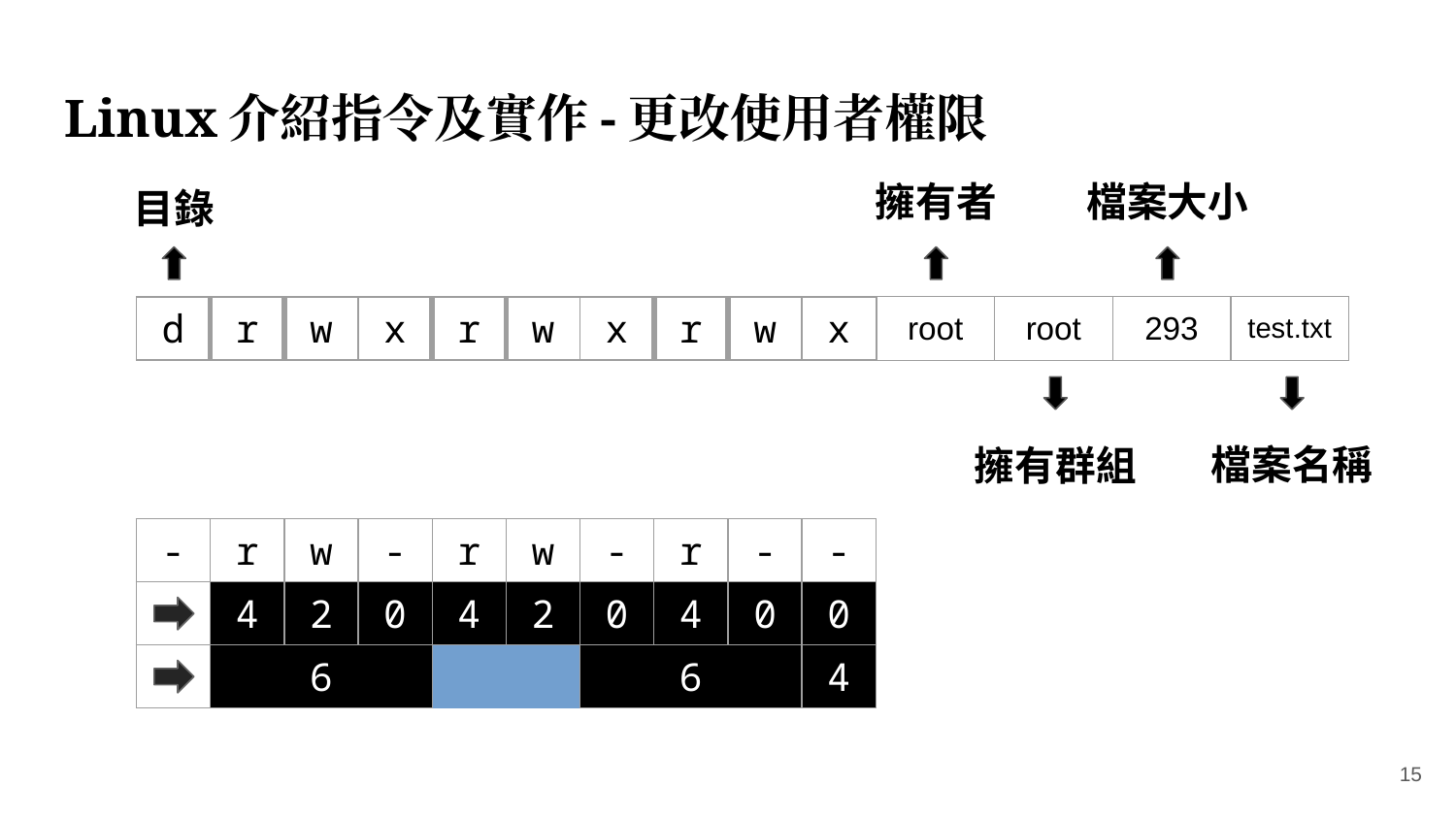

# Linux介紹指令及實作-更改使用者權限

擁有者
檔案大小
目錄

| root | root | 293 | test.txt |
| --- | --- | --- | --- |
| d | r | w | x | r | w | x | r | w | x |
| --- | --- | --- | --- | --- | --- | --- | --- | --- | --- |

檔案名稱
擁有群組
| - | r | w | - | r | w | - | r | - | - |
| --- | --- | --- | --- | --- | --- | --- | --- | --- | --- |
|  | 4 | 2 | 0 | 4 | 2 | 0 | 4 | 0 | 0 |
| --- | --- | --- | --- | --- | --- | --- | --- | --- | --- |

|  | 6 |  |  | 6 |  |  | 4 |  |  |
| --- | --- | --- | --- | --- | --- | --- | --- | --- | --- |

15